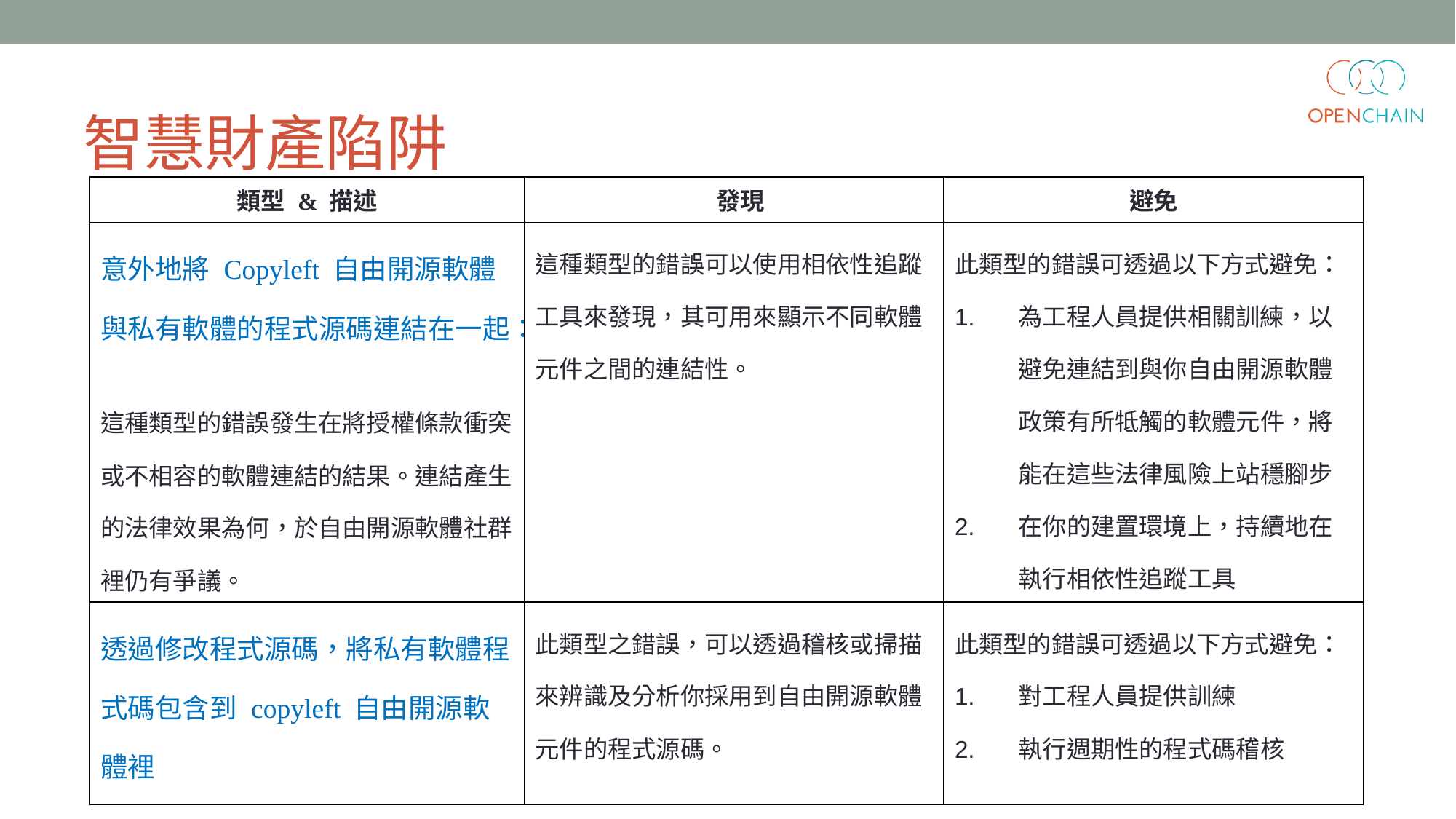

# 智慧財產陷阱
| 類型 & 描述 | 發現 | 避免 |
| --- | --- | --- |
| 意外地將 Copyleft 自由開源軟體與私有軟體的程式源碼連結在一起： 這種類型的錯誤發生在將授權條款衝突或不相容的軟體連結的結果。連結產生的法律效果為何，於自由開源軟體社群裡仍有爭議。 | 這種類型的錯誤可以使用相依性追蹤工具來發現，其可用來顯示不同軟體元件之間的連結性。 | 此類型的錯誤可透過以下方式避免： 為工程人員提供相關訓練，以避免連結到與你自由開源軟體政策有所牴觸的軟體元件，將能在這些法律風險上站穩腳步 在你的建置環境上，持續地在執行相依性追蹤工具 |
| 透過修改程式源碼，將私有軟體程式碼包含到 copyleft 自由開源軟體裡 | 此類型之錯誤，可以透過稽核或掃描來辨識及分析你採用到自由開源軟體元件的程式源碼。 | 此類型的錯誤可透過以下方式避免： 對工程人員提供訓練 執行週期性的程式碼稽核 |